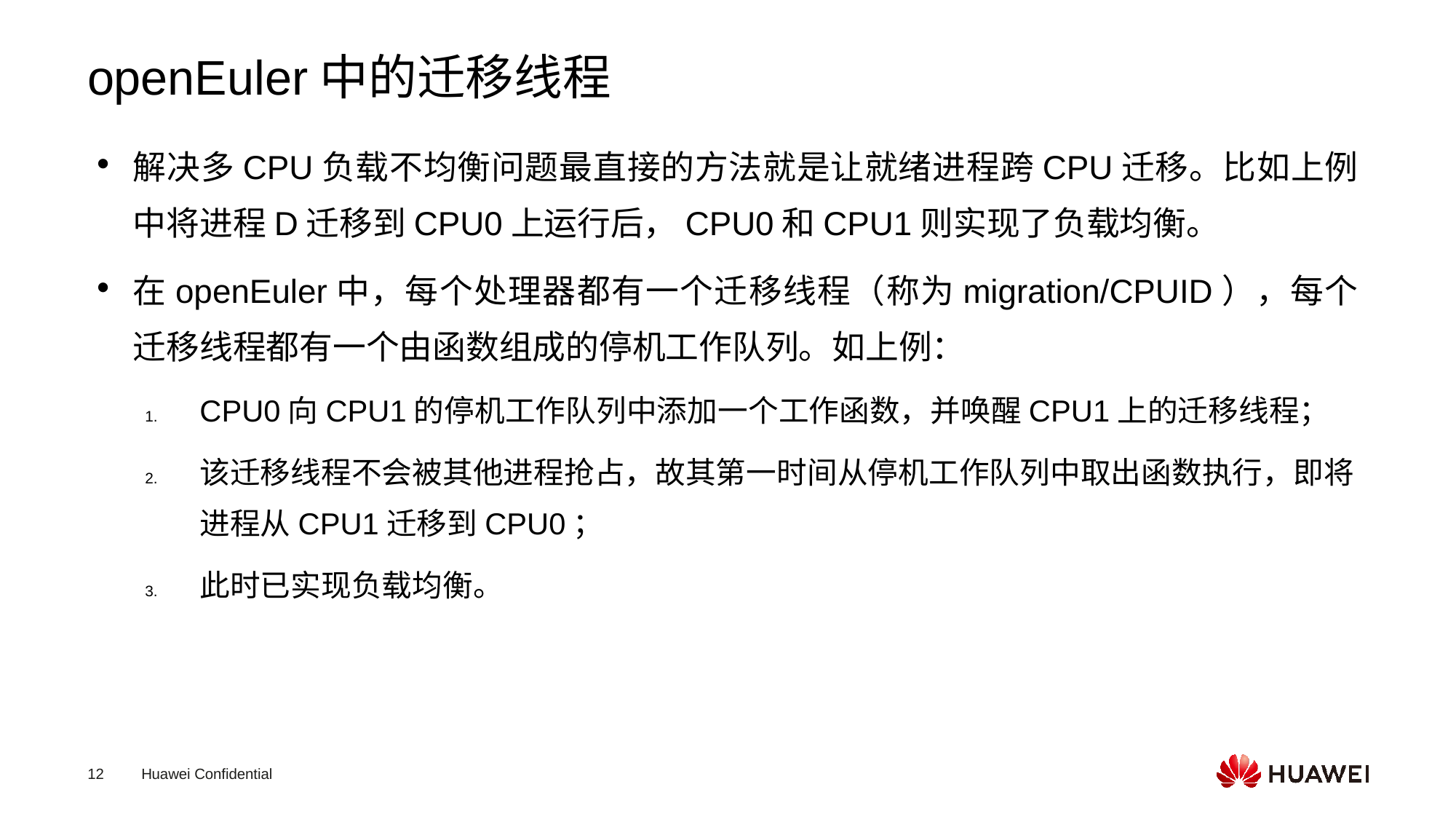

# openEuler中的迁移线程
解决多CPU负载不均衡问题最直接的方法就是让就绪进程跨CPU迁移。比如上例中将进程D迁移到CPU0上运行后，CPU0和CPU1则实现了负载均衡。
在openEuler中，每个处理器都有一个迁移线程（称为migration/CPUID），每个迁移线程都有一个由函数组成的停机工作队列。如上例：
CPU0向CPU1的停机工作队列中添加一个工作函数，并唤醒CPU1上的迁移线程；
该迁移线程不会被其他进程抢占，故其第一时间从停机工作队列中取出函数执行，即将进程从CPU1迁移到CPU0；
此时已实现负载均衡。